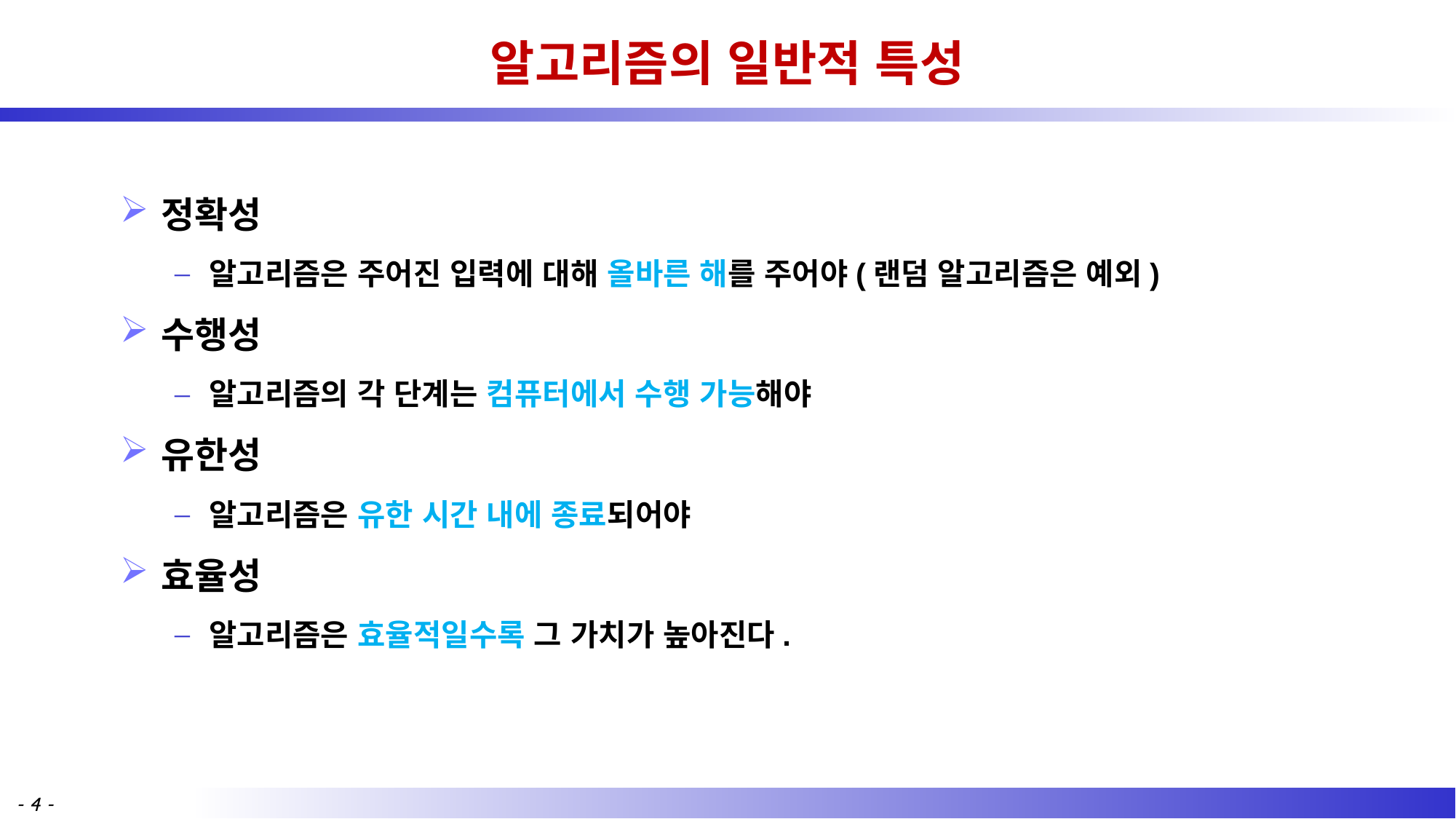

# 알고리즘의 일반적 특성
정확성
알고리즘은 주어진 입력에 대해 올바른 해를 주어야(랜덤 알고리즘은 예외)
수행성
알고리즘의 각 단계는 컴퓨터에서 수행 가능해야
유한성
알고리즘은 유한 시간 내에 종료되어야
효율성
알고리즘은 효율적일수록 그 가치가 높아진다.
- 4 -